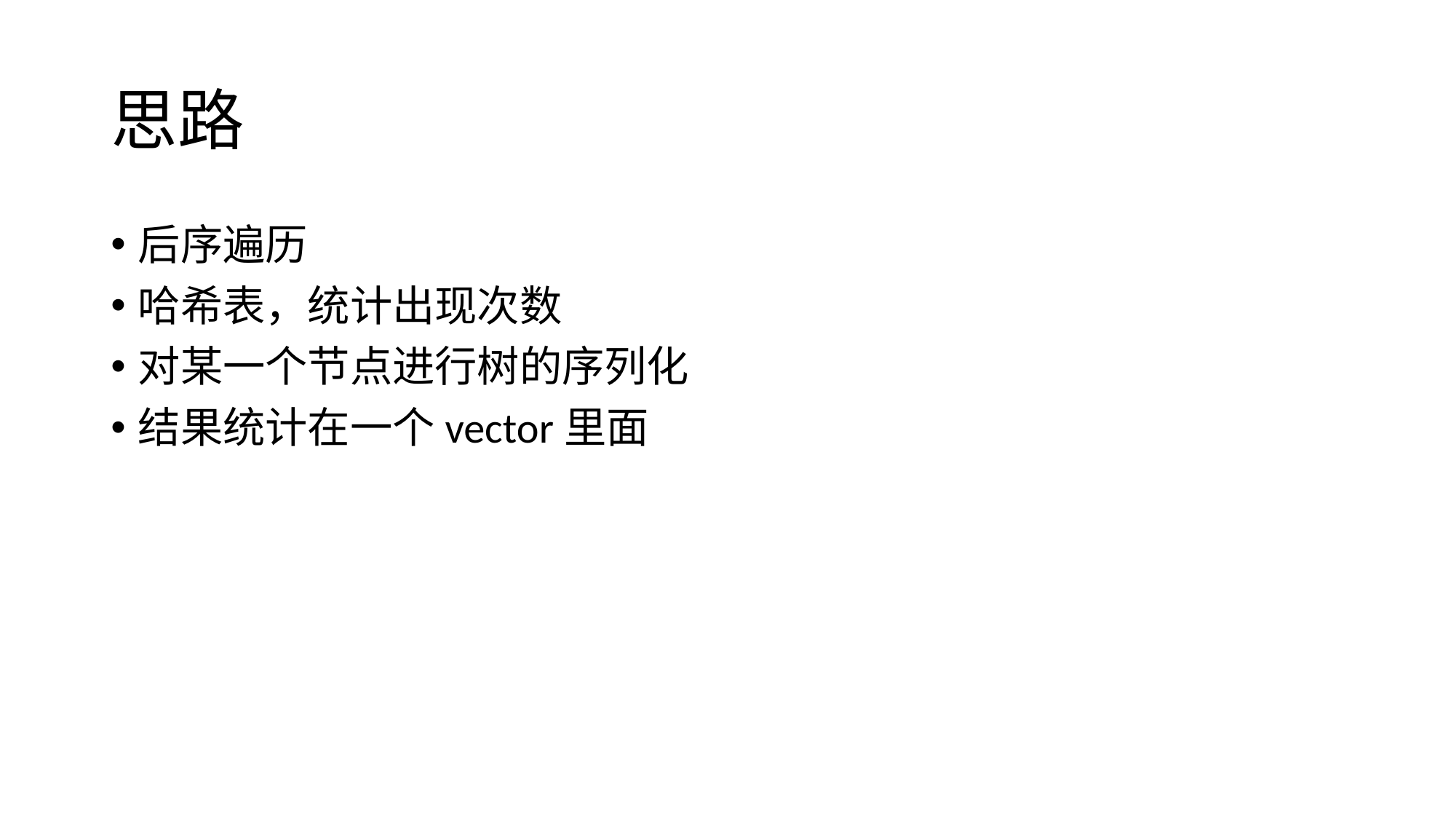

# 思路
后序遍历
哈希表，统计出现次数
对某一个节点进行树的序列化
结果统计在一个vector里面